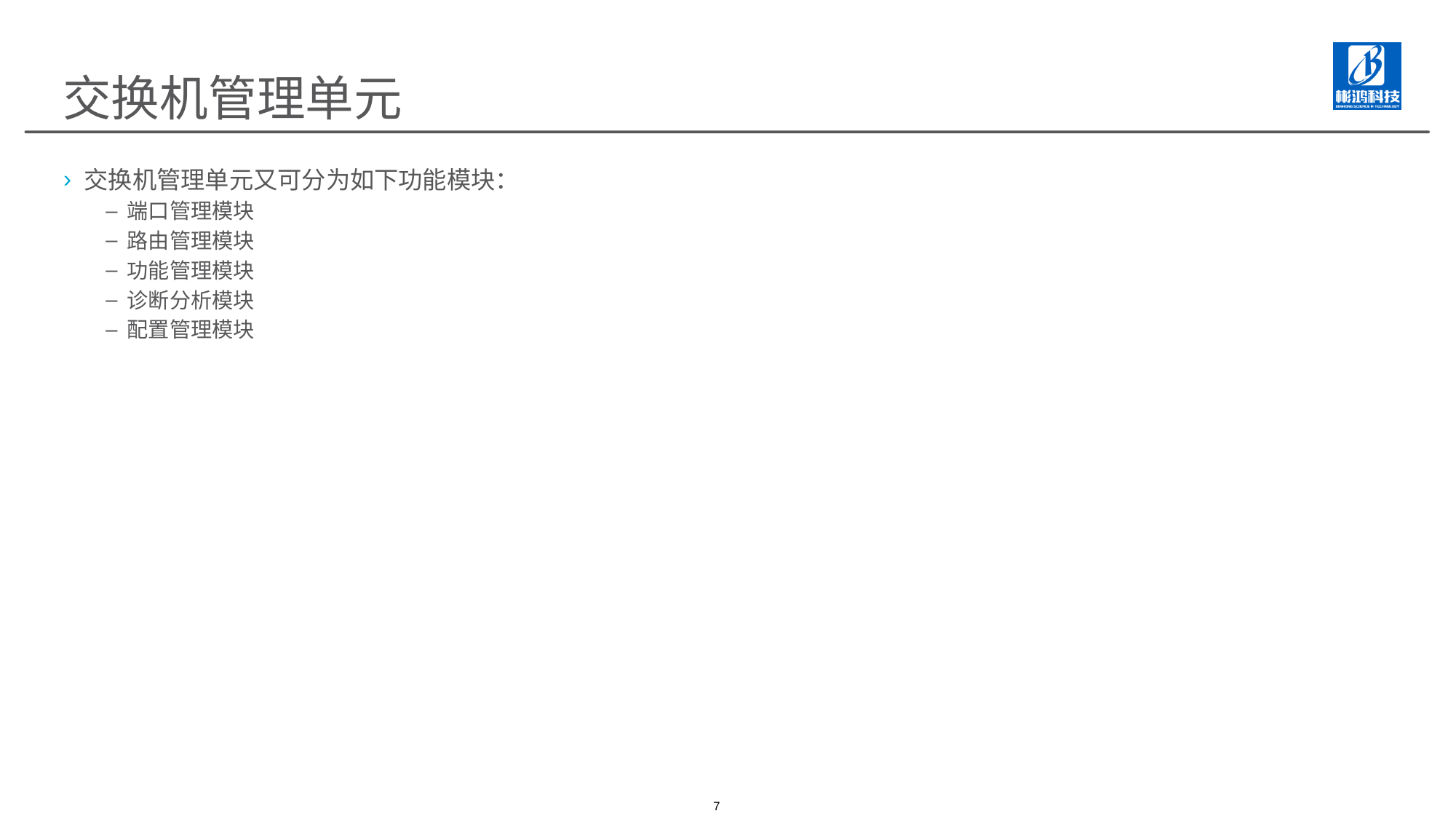

# 交换机管理单元
交换机管理单元又可分为如下功能模块：
端口管理模块
路由管理模块
功能管理模块
诊断分析模块
配置管理模块